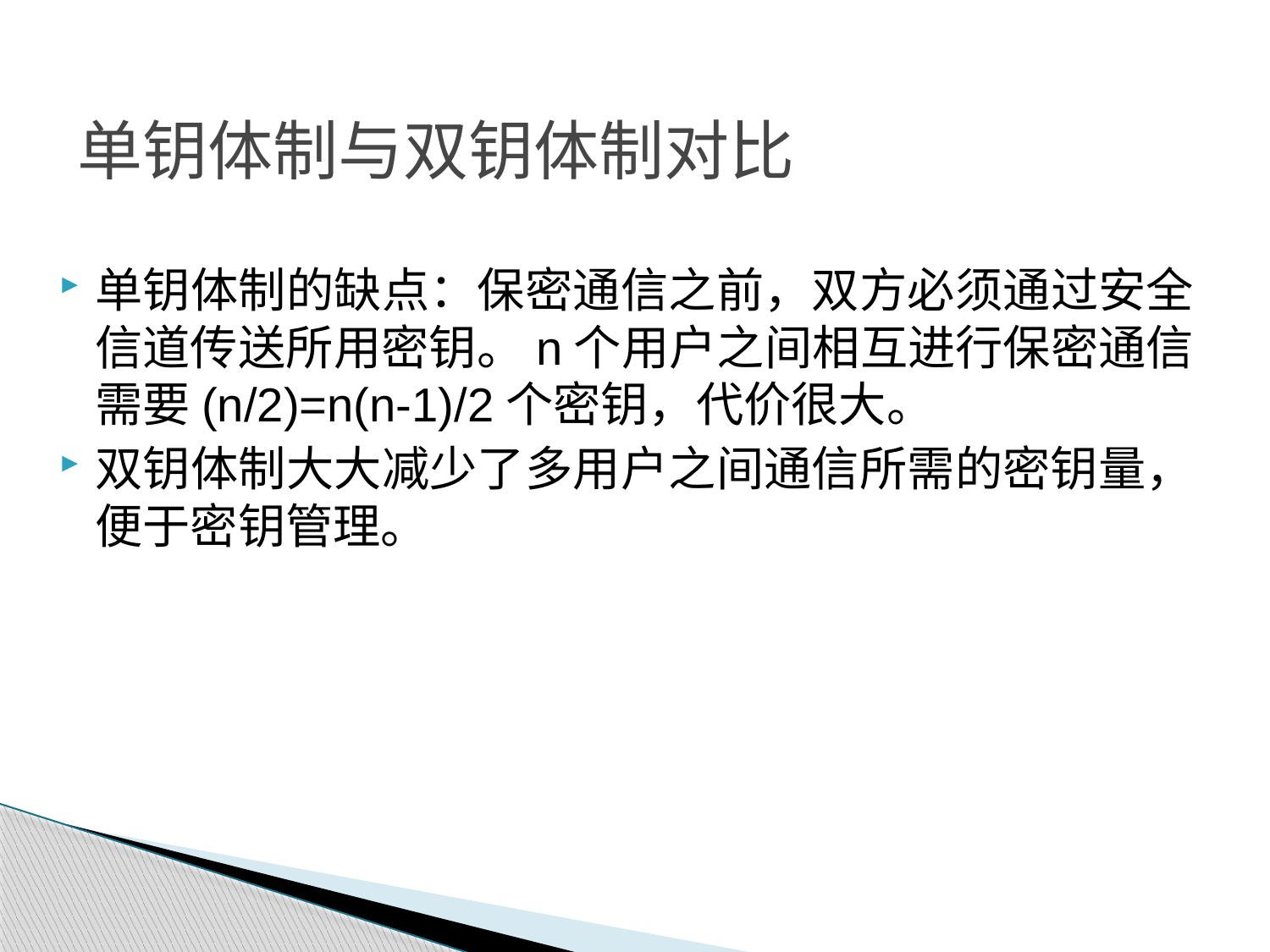

# 单钥体制与双钥体制对比
单钥体制的缺点：保密通信之前，双方必须通过安全信道传送所用密钥。n个用户之间相互进行保密通信需要(n/2)=n(n-1)/2个密钥，代价很大。
双钥体制大大减少了多用户之间通信所需的密钥量，便于密钥管理。